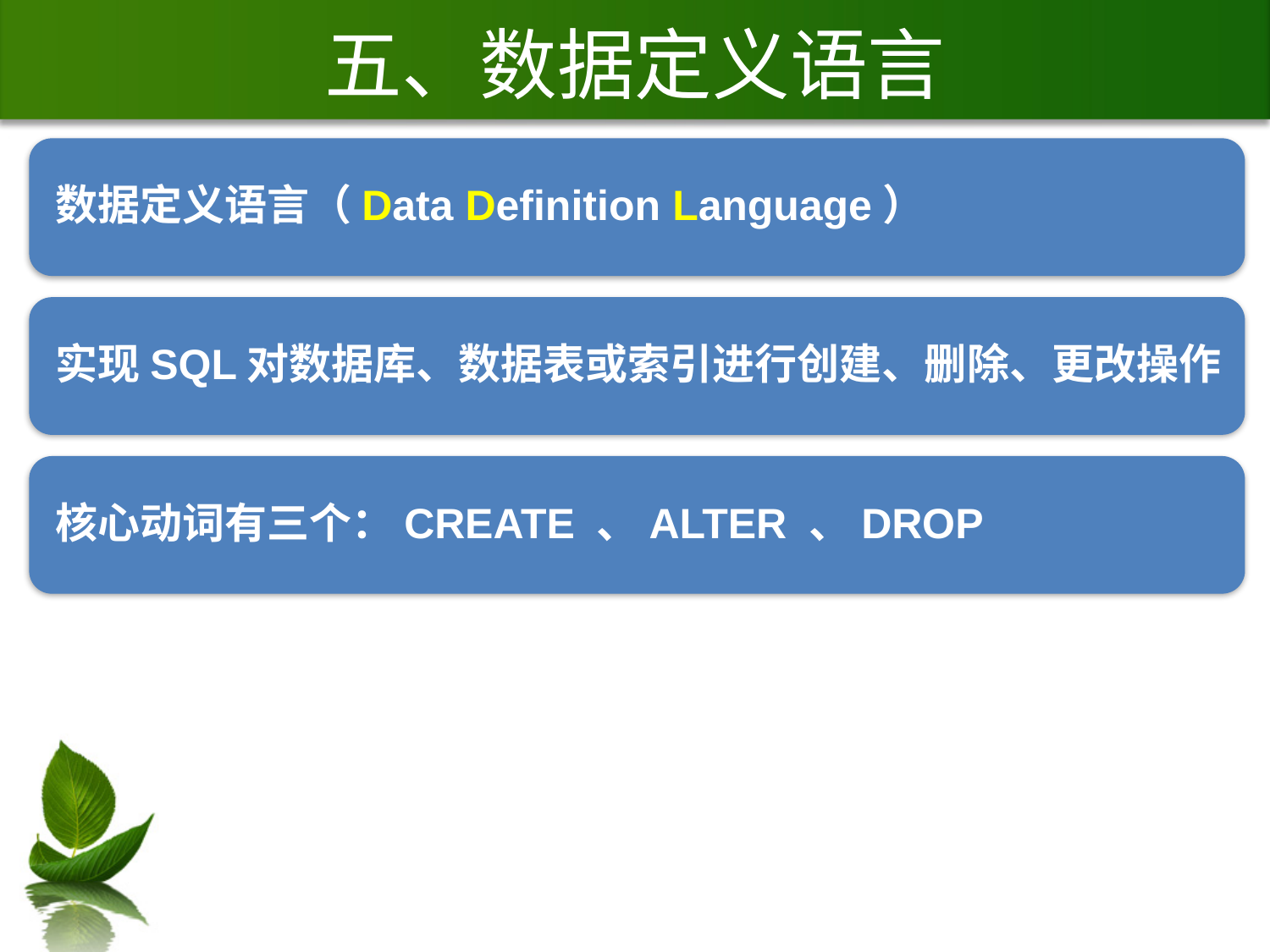

# 五、数据定义语言
数据定义语言（Data Definition Language）
实现SQL对数据库、数据表或索引进行创建、删除、更改操作
核心动词有三个：CREATE 、ALTER 、DROP